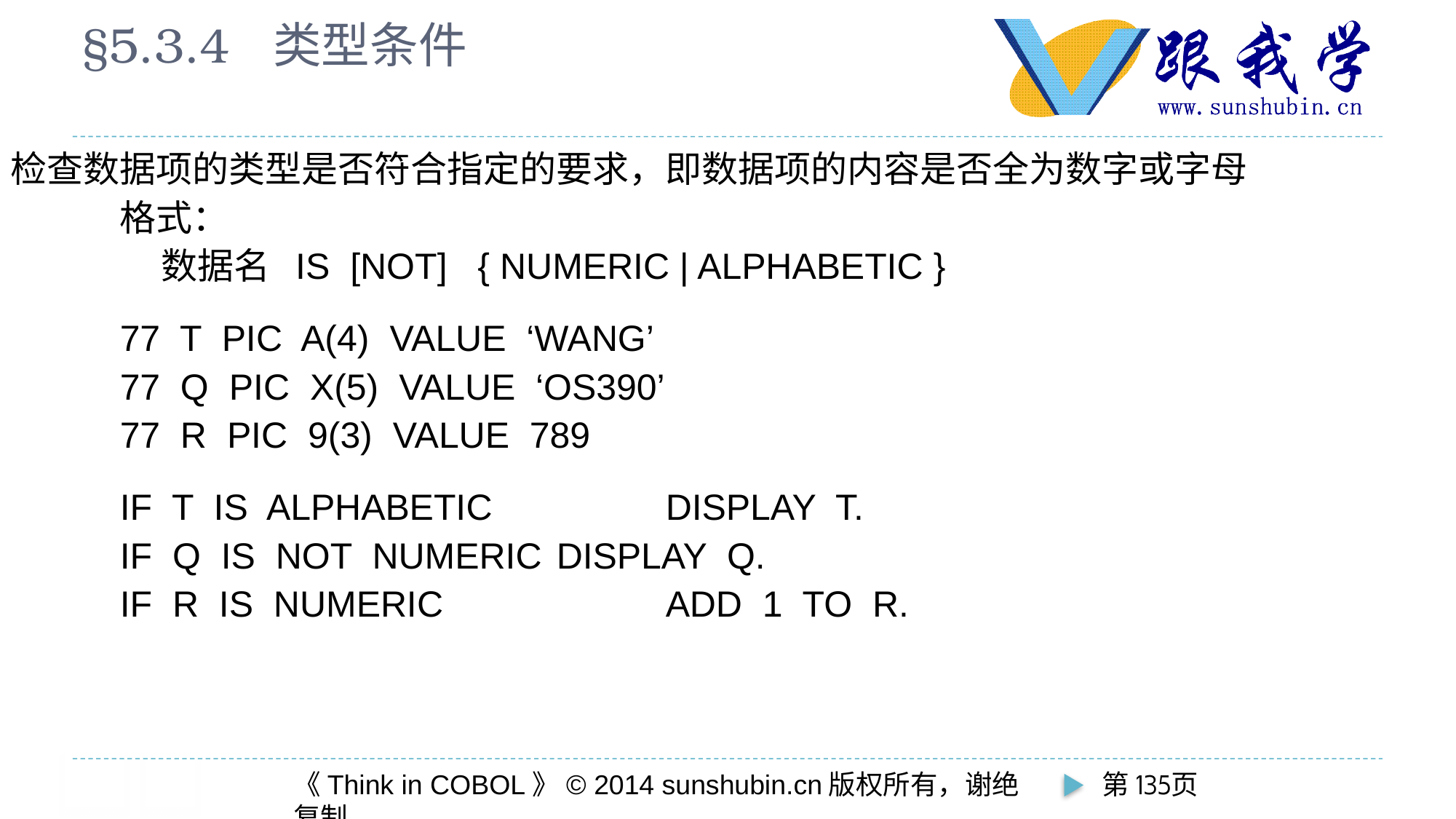

# §5.3.4  类型条件
检查数据项的类型是否符合指定的要求，即数据项的内容是否全为数字或字母
	格式：
	    数据名  IS  [NOT]   { NUMERIC | ALPHABETIC }

	77  T  PIC  A(4)  VALUE  ‘WANG’
	77  Q  PIC  X(5)  VALUE  ‘OS390’
	77  R  PIC  9(3)  VALUE  789

	IF  T  IS  ALPHABETIC  		DISPLAY  T.
	IF  Q  IS  NOT  NUMERIC 	DISPLAY  Q.
	IF  R  IS  NUMERIC   		ADD  1  TO  R.